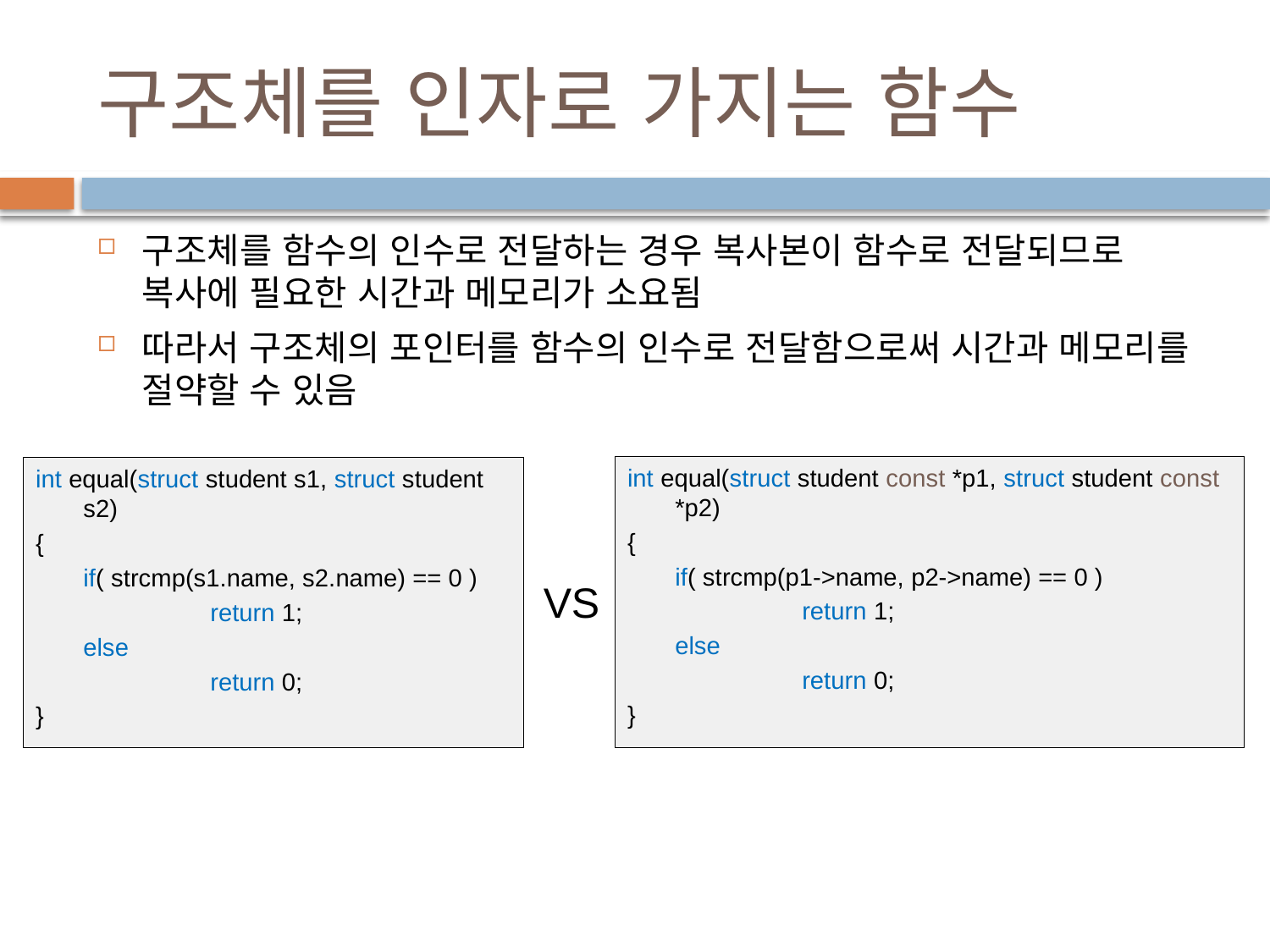

# 구조체를 인자로 가지는 함수
구조체를 함수의 인수로 전달하는 경우 복사본이 함수로 전달되므로 복사에 필요한 시간과 메모리가 소요됨
따라서 구조체의 포인터를 함수의 인수로 전달함으로써 시간과 메모리를 절약할 수 있음
int equal(struct student const *p1, struct student const *p2)
{
	if( strcmp(p1->name, p2->name) == 0 )
		return 1;
	else
		return 0;
}
int equal(struct student s1, struct student s2)
{
	if( strcmp(s1.name, s2.name) == 0 )
		return 1;
	else
		return 0;
}
VS